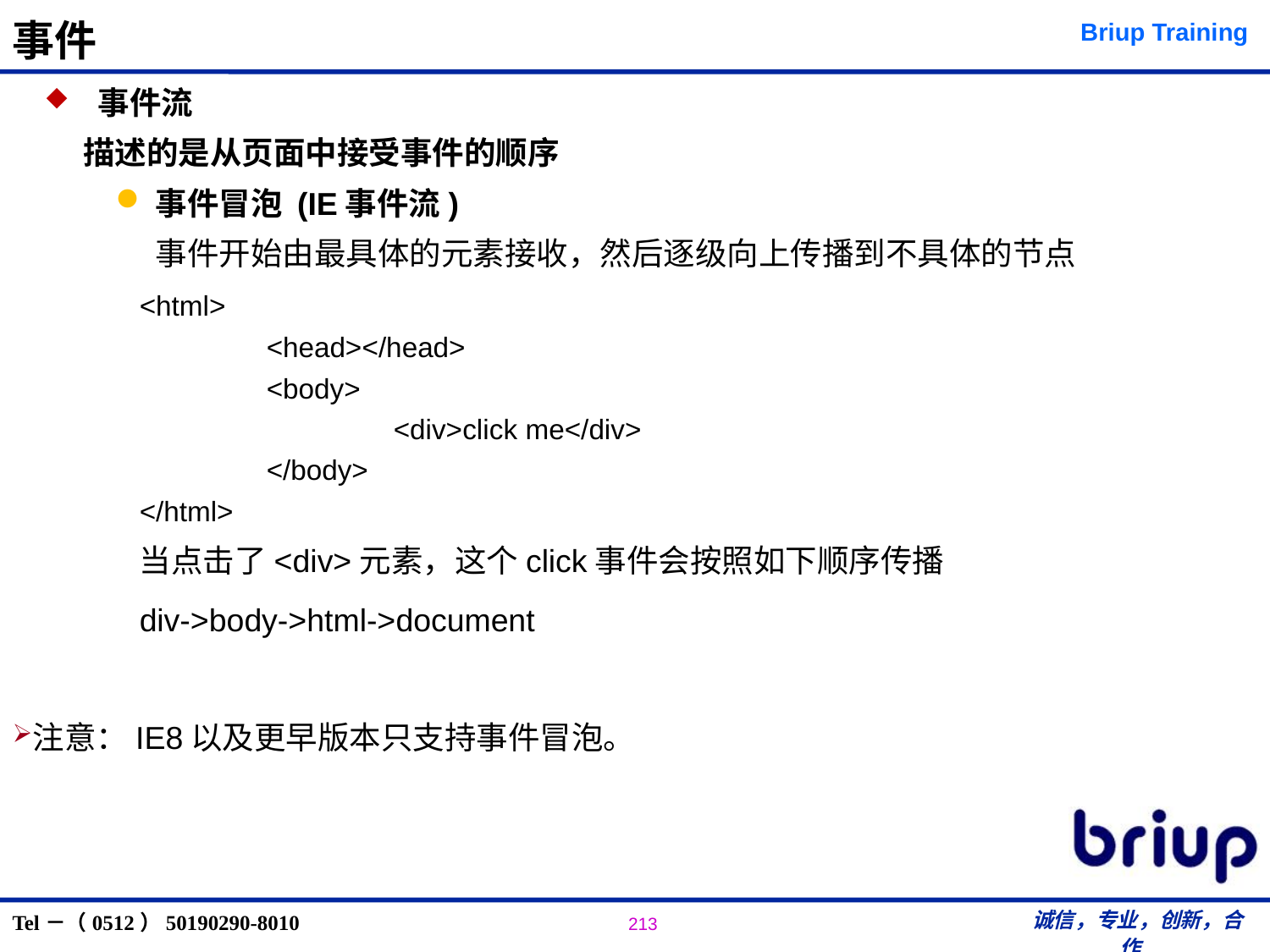

# 事件
 事件流
	描述的是从页面中接受事件的顺序
事件冒泡 (IE事件流)
	事件开始由最具体的元素接收，然后逐级向上传播到不具体的节点
	<html>
		<head></head>
		<body>
			<div>click me</div>
		</body>
	</html>
	当点击了<div>元素，这个click事件会按照如下顺序传播
	div->body->html->document

注意：IE8以及更早版本只支持事件冒泡。